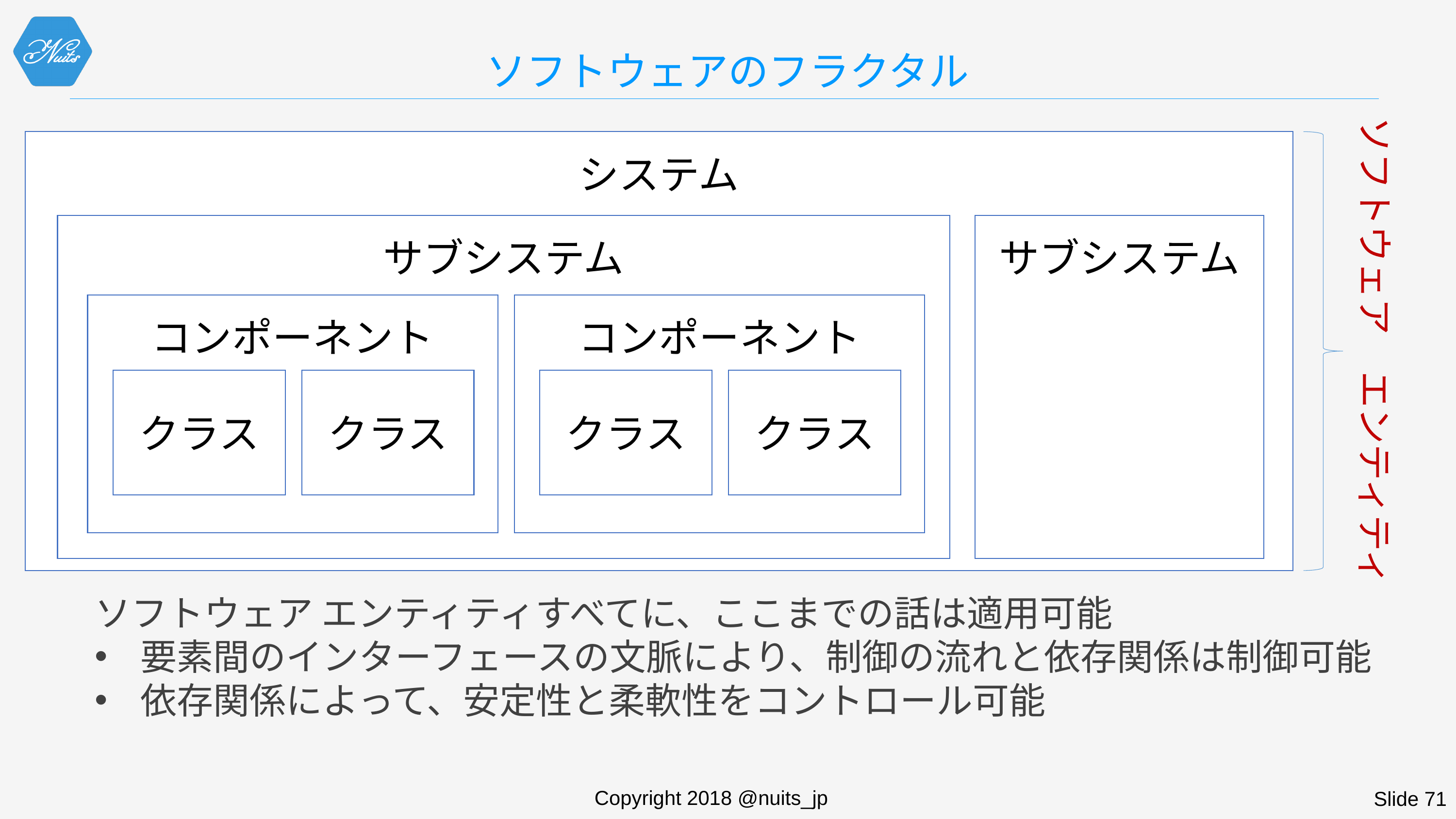

# ソフトウェアのフラクタル
ソフトウェア　エンティティ

システム
サブシステム
サブシステム
コンポーネント
コンポーネント
クラス
クラス
クラス
クラス
ソフトウェア エンティティすべてに、ここまでの話は適用可能
要素間のインターフェースの文脈により、制御の流れと依存関係は制御可能
依存関係によって、安定性と柔軟性をコントロール可能
Copyright 2018 @nuits_jp
Slide 71